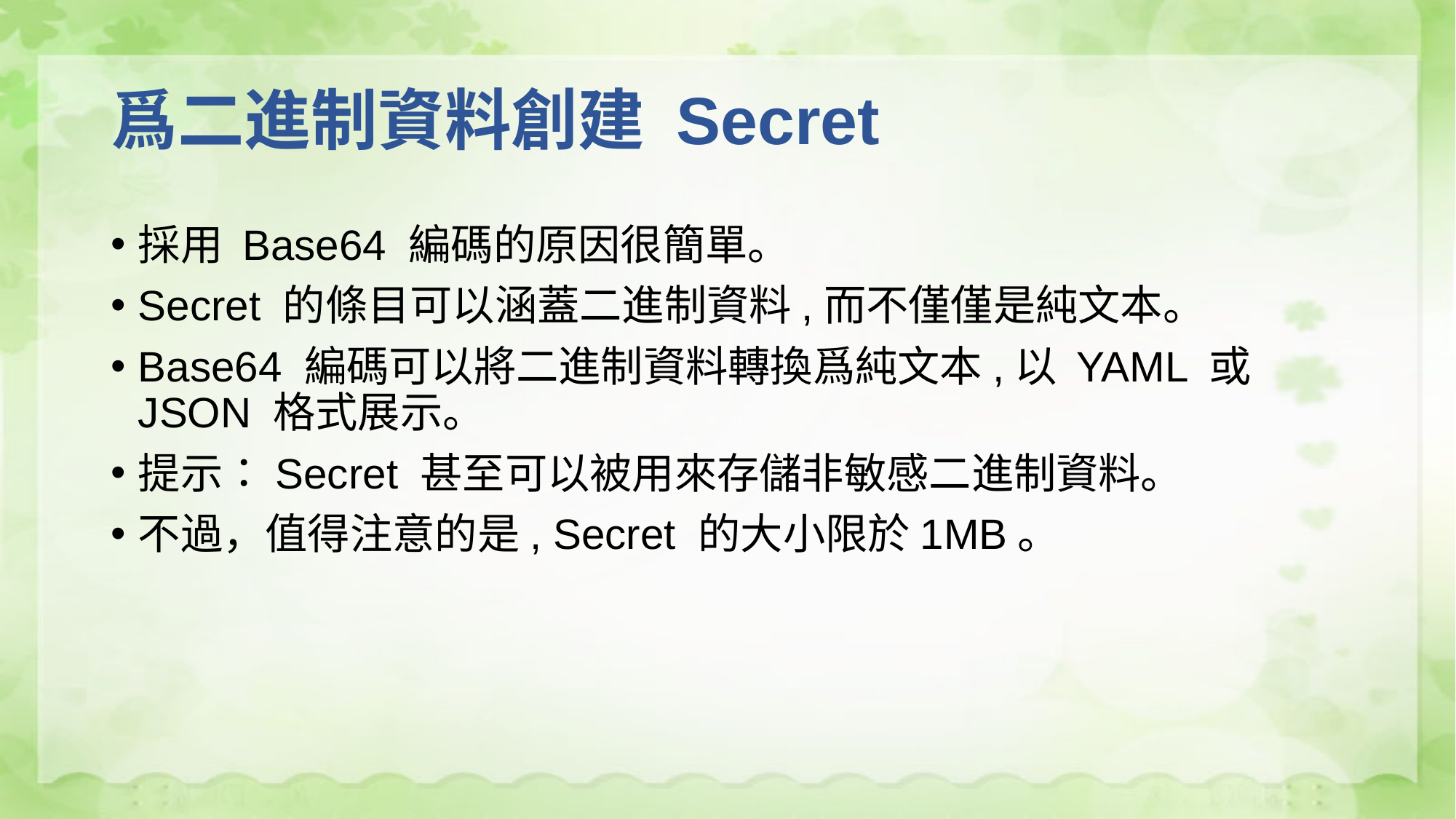

# 爲二進制資料創建 Secret
採用 Base64 編碼的原因很簡單。
Secret 的條目可以涵蓋二進制資料,而不僅僅是純文本。
Base64 編碼可以將二進制資料轉換爲純文本,以 YAML 或 JSON 格式展示。
提示：Secret 甚至可以被用來存儲非敏感二進制資料。
不過，值得注意的是, Secret 的大小限於1MB。